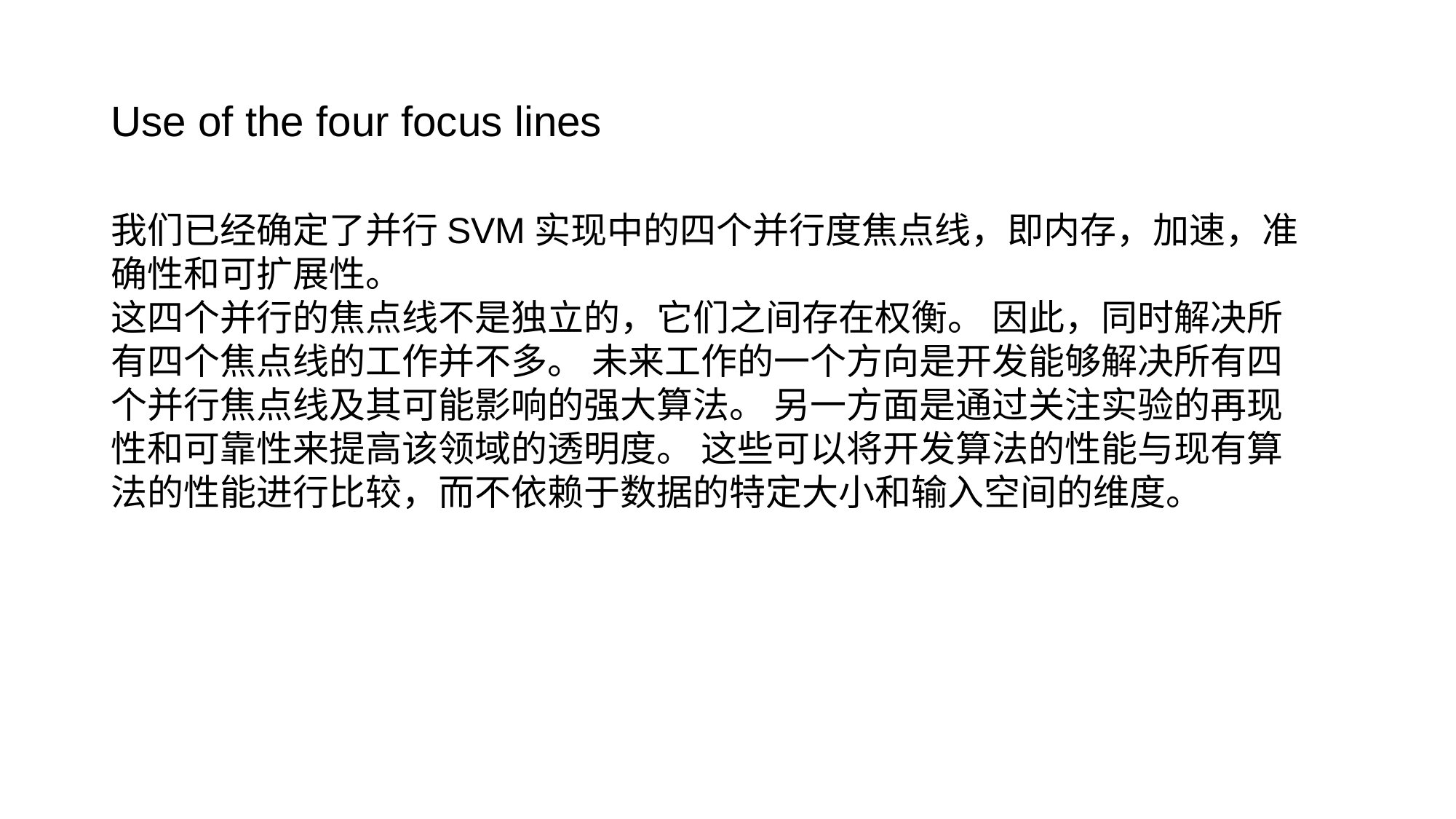

# Use of the four focus lines
我们已经确定了并行SVM实现中的四个并行度焦点线，即内存，加速，准确性和可扩展性。
这四个并行的焦点线不是独立的，它们之间存在权衡。 因此，同时解决所有四个焦点线的工作并不多。 未来工作的一个方向是开发能够解决所有四个并行焦点线及其可能影响的强大算法。 另一方面是通过关注实验的再现性和可靠性来提高该领域的透明度。 这些可以将开发算法的性能与现有算法的性能进行比较，而不依赖于数据的特定大小和输入空间的维度。